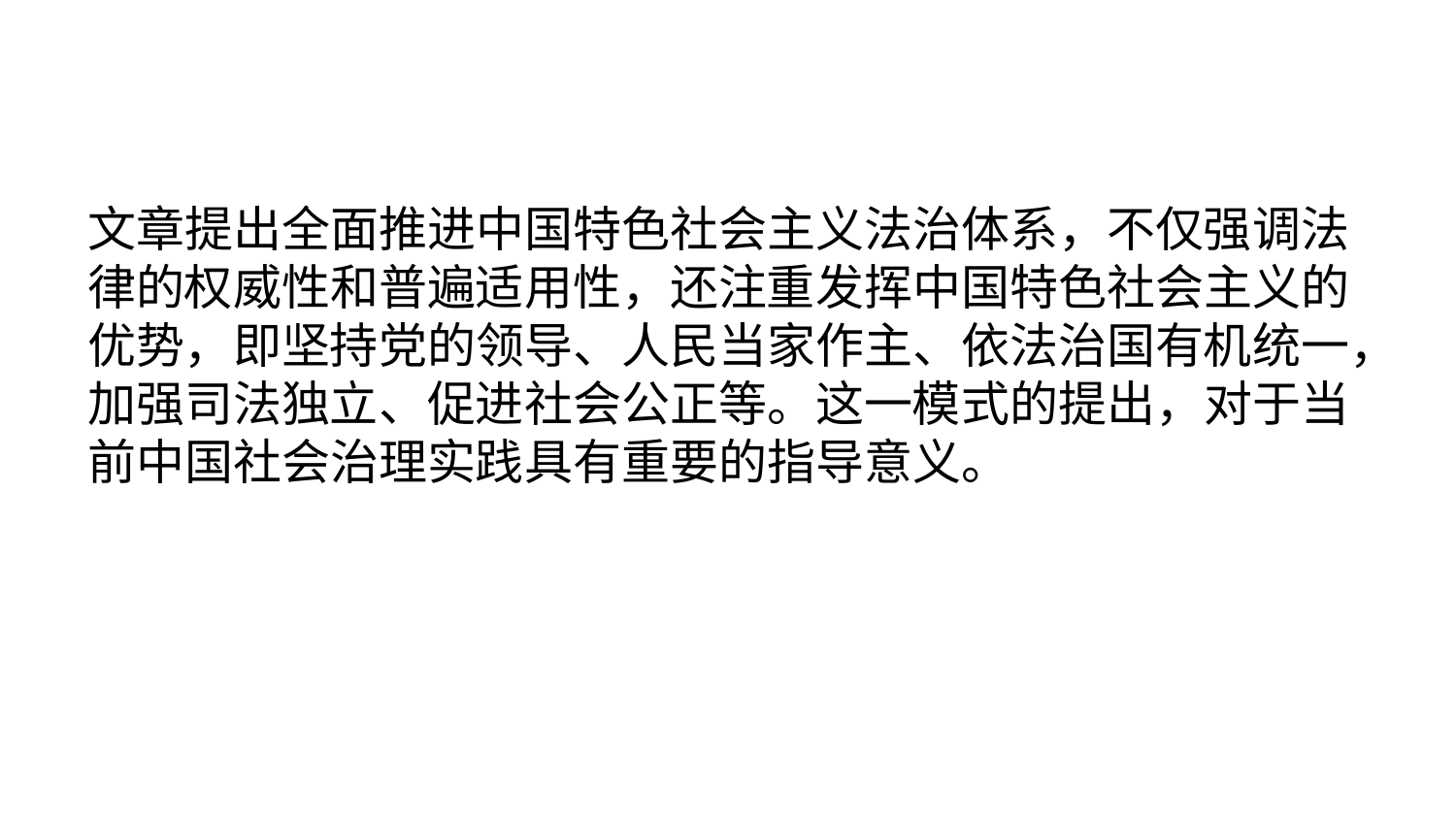

文章提出全面推进中国特色社会主义法治体系，不仅强调法律的权威性和普遍适用性，还注重发挥中国特色社会主义的优势，即坚持党的领导、人民当家作主、依法治国有机统一，加强司法独立、促进社会公正等。这一模式的提出，对于当前中国社会治理实践具有重要的指导意义。